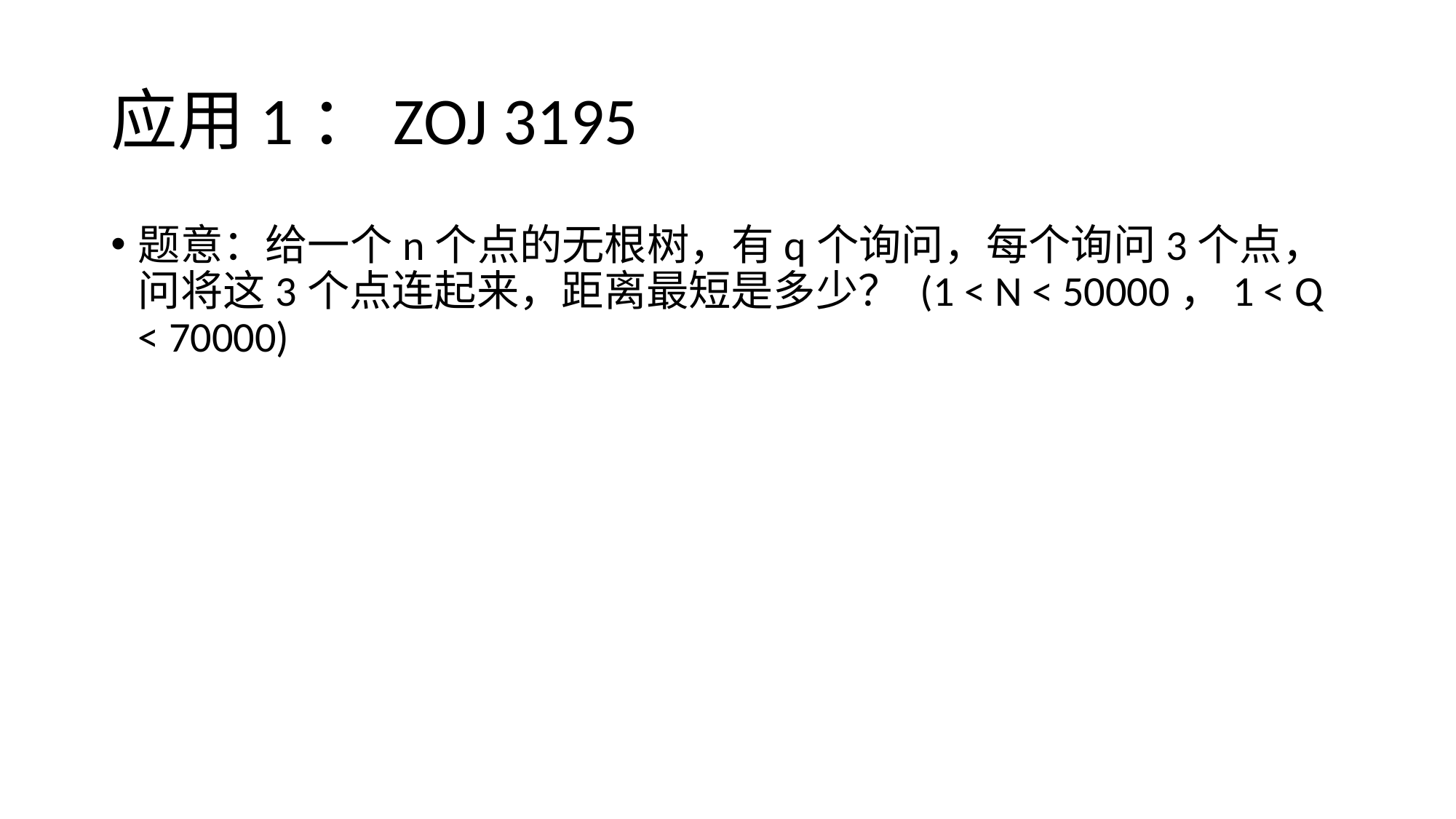

# 应用1：ZOJ 3195
题意：给一个n个点的无根树，有q个询问，每个询问3个点，问将这3个点连起来，距离最短是多少？ (1 < N < 50000，1 < Q < 70000)